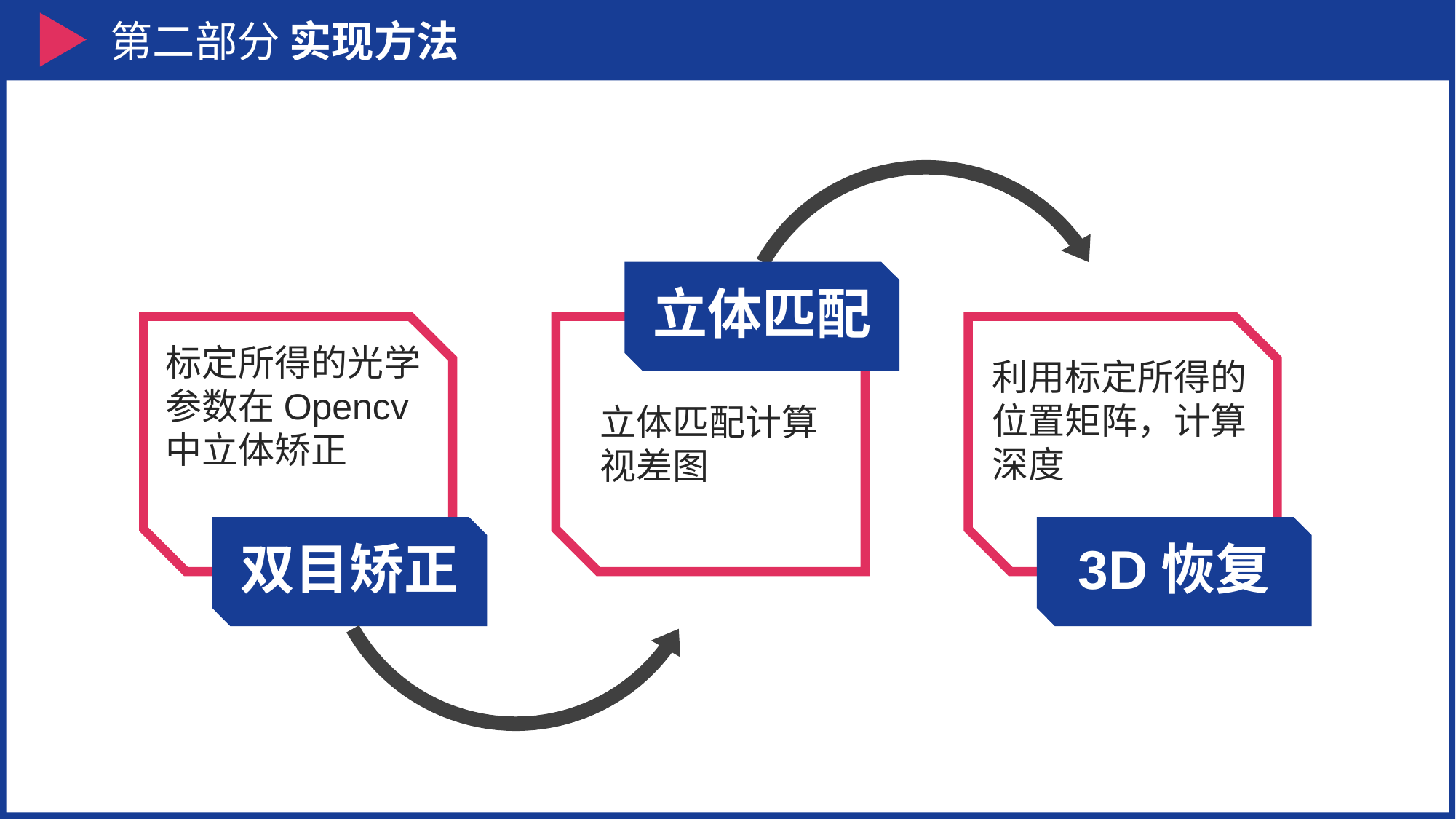

第二部分 实现方法

立体匹配

标定所得的光学参数在Opencv中立体矫正
利用标定所得的位置矩阵，计算深度
立体匹配计算视差图
双目矫正
3D恢复